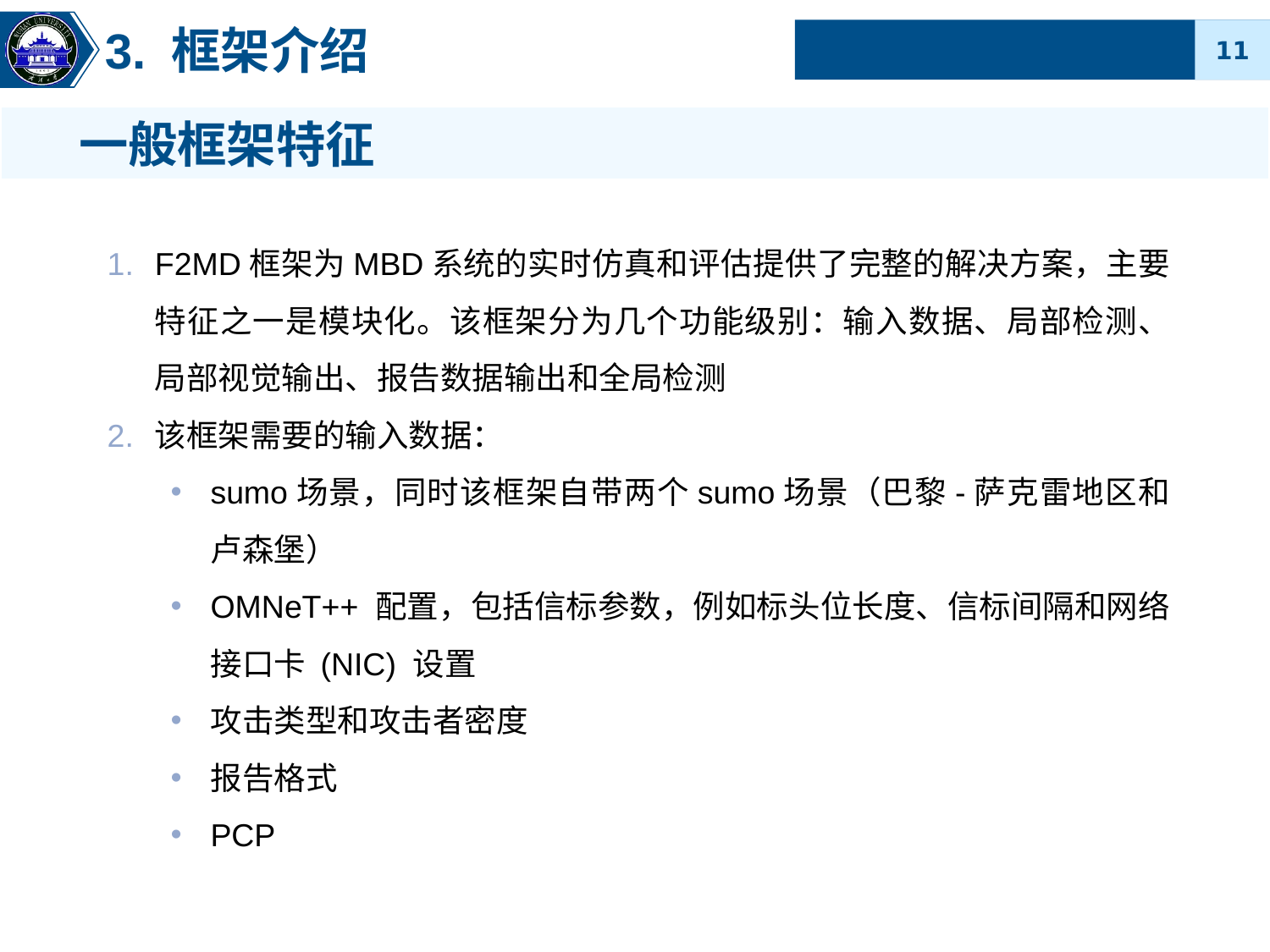

3. 框架介绍
      一般框架特征

F2MD框架为MBD系统的实时仿真和评估提供了完整的解决方案，主要特征之一是模块化。该框架分为几个功能级别：输入数据、局部检测、局部视觉输出、报告数据输出和全局检测
该框架需要的输入数据：
sumo场景，同时该框架自带两个sumo场景（巴黎-萨克雷地区和卢森堡）
OMNeT++ 配置，包括信标参数，例如标头位长度、信标间隔和网络接口卡 (NIC) 设置
攻击类型和攻击者密度
报告格式
PCP